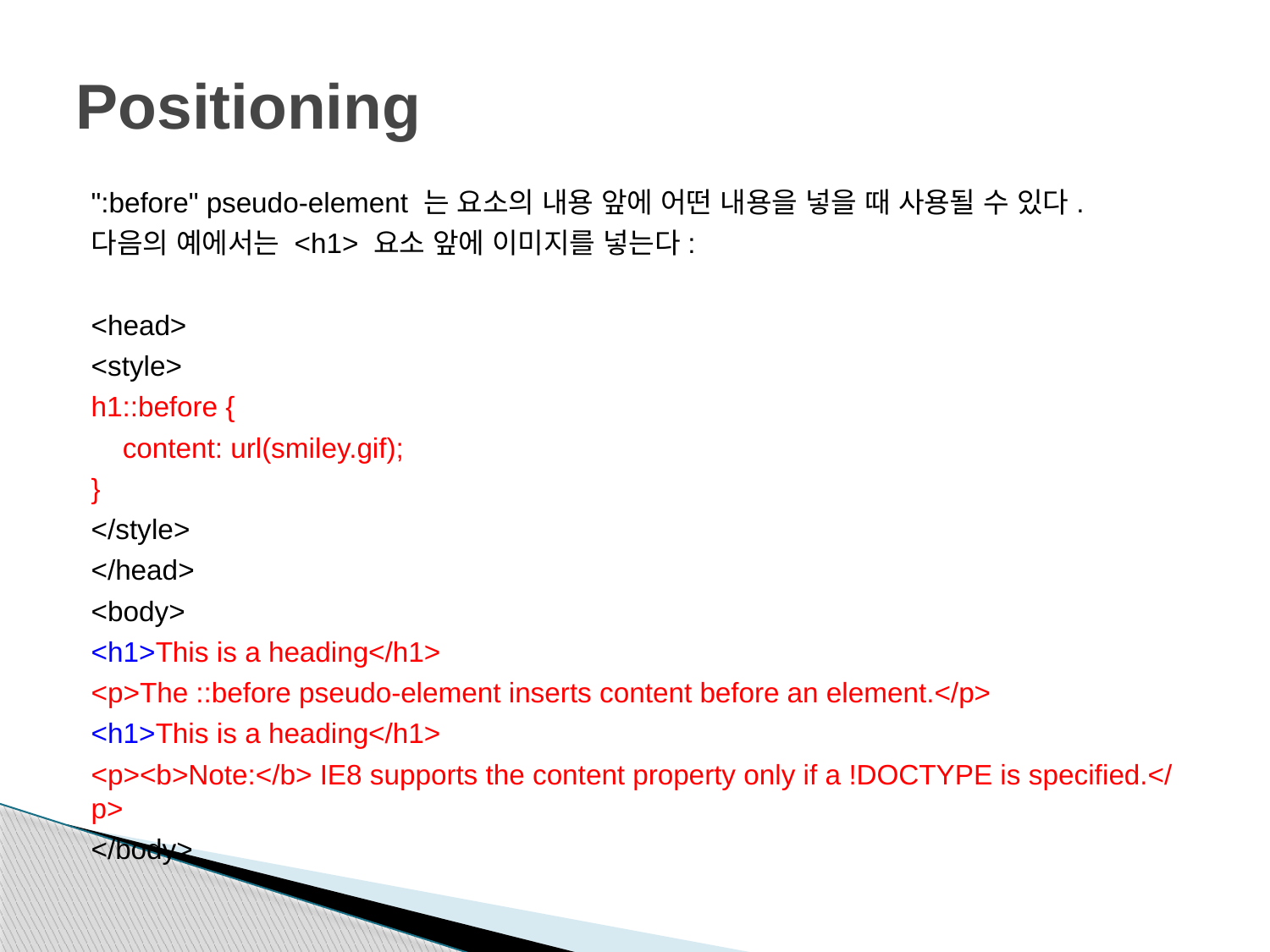

# Positioning
":before" pseudo-element 는 요소의 내용 앞에 어떤 내용을 넣을 때 사용될 수 있다.
다음의 예에서는 <h1> 요소 앞에 이미지를 넣는다:

<head>
<style>
h1::before {
    content: url(smiley.gif);
}
</style>
</head>
<body>
<h1>This is a heading</h1>
<p>The ::before pseudo-element inserts content before an element.</p>
<h1>This is a heading</h1>
<p><b>Note:</b> IE8 supports the content property only if a !DOCTYPE is specified.</p>
</body>